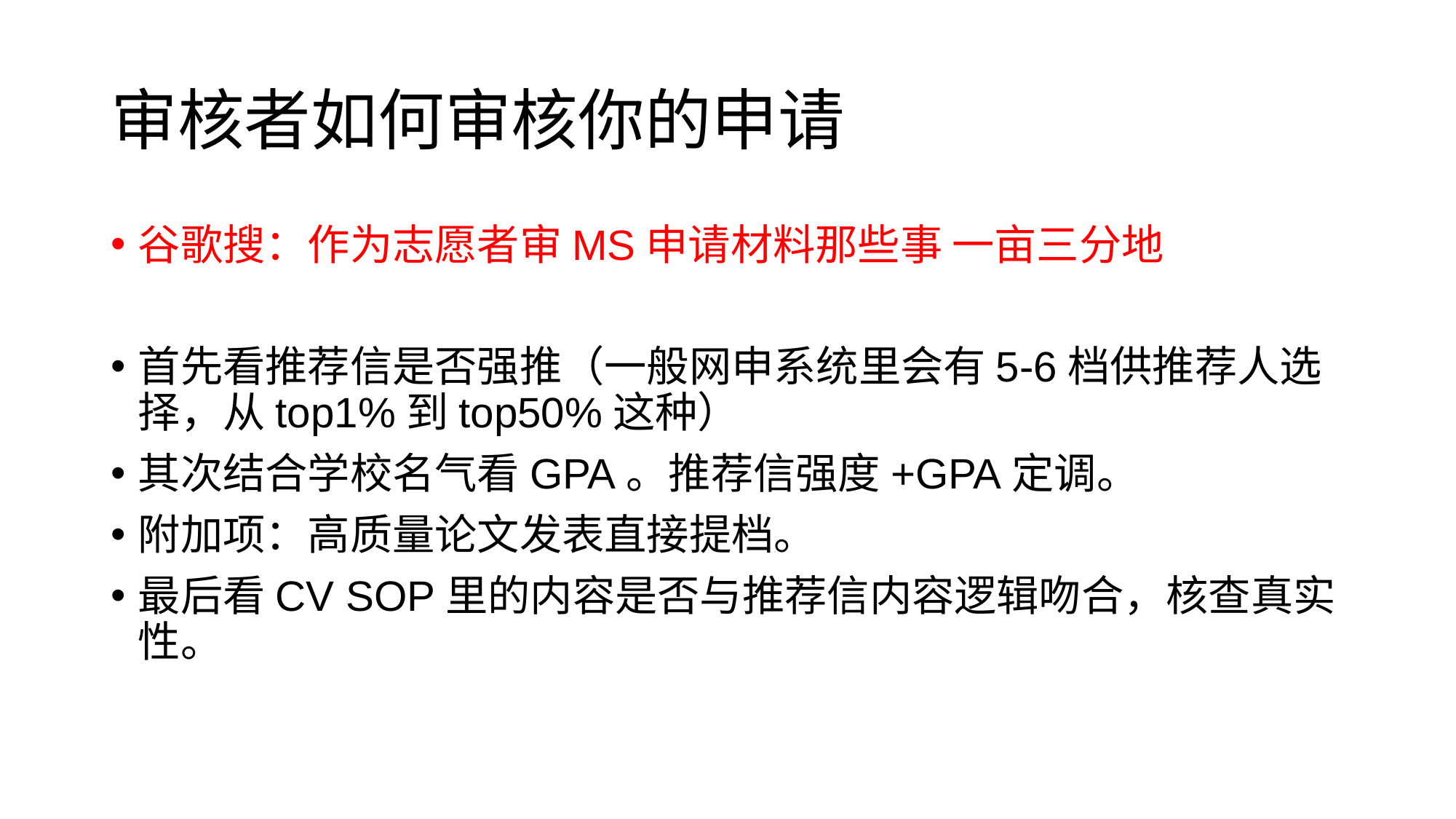

# 审核者如何审核你的申请
谷歌搜：作为志愿者审MS申请材料那些事 一亩三分地

首先看推荐信是否强推（一般网申系统里会有5-6档供推荐人选择，从top1%到top50%这种）
其次结合学校名气看GPA。推荐信强度+GPA定调。
附加项：高质量论文发表直接提档。
最后看CV SOP里的内容是否与推荐信内容逻辑吻合，核查真实性。